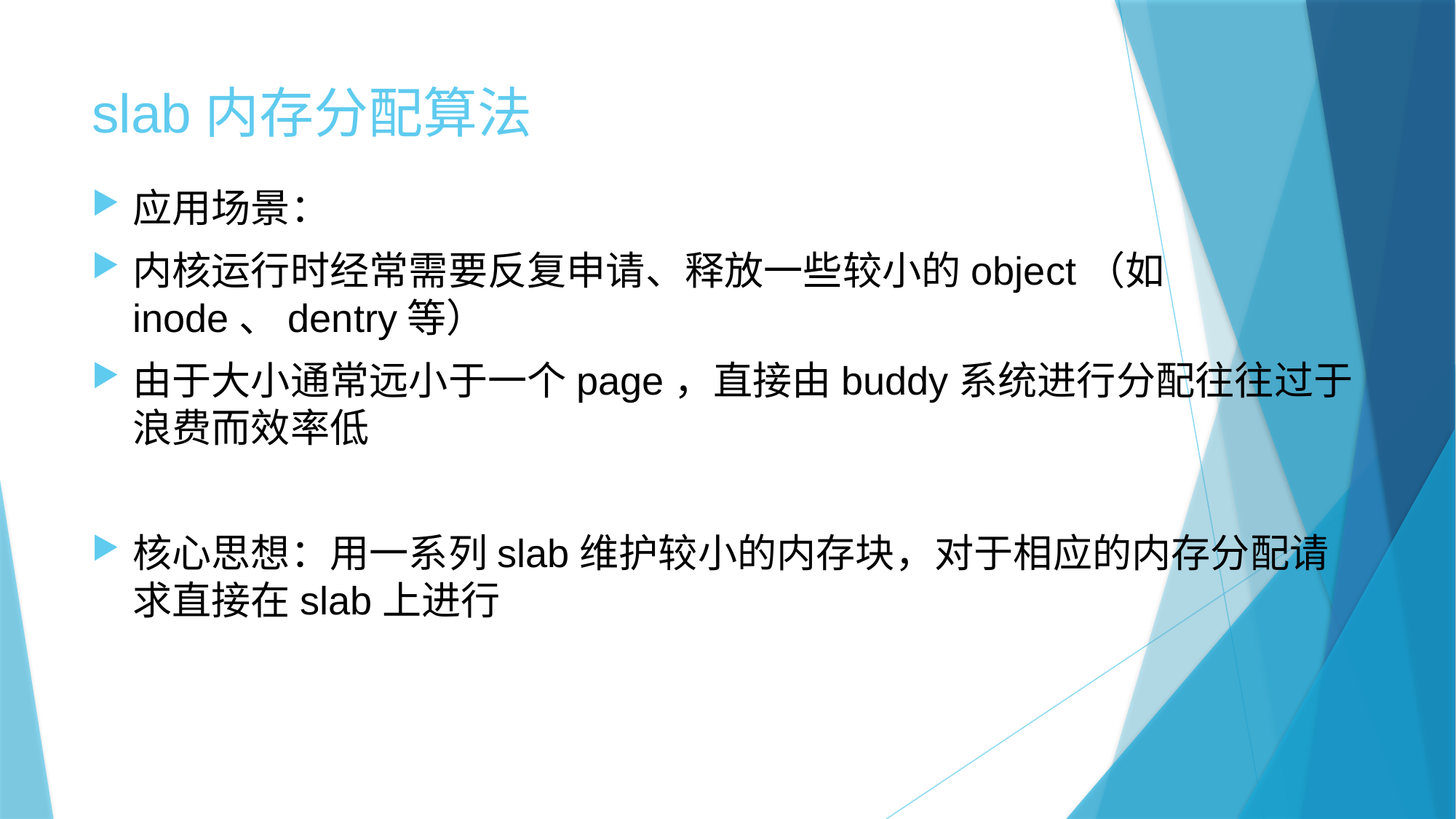

# slab内存分配算法
应用场景：
内核运行时经常需要反复申请、释放一些较小的object（如inode、dentry等）
由于大小通常远小于一个page，直接由buddy系统进行分配往往过于浪费而效率低

核心思想：用一系列slab维护较小的内存块，对于相应的内存分配请求直接在slab上进行